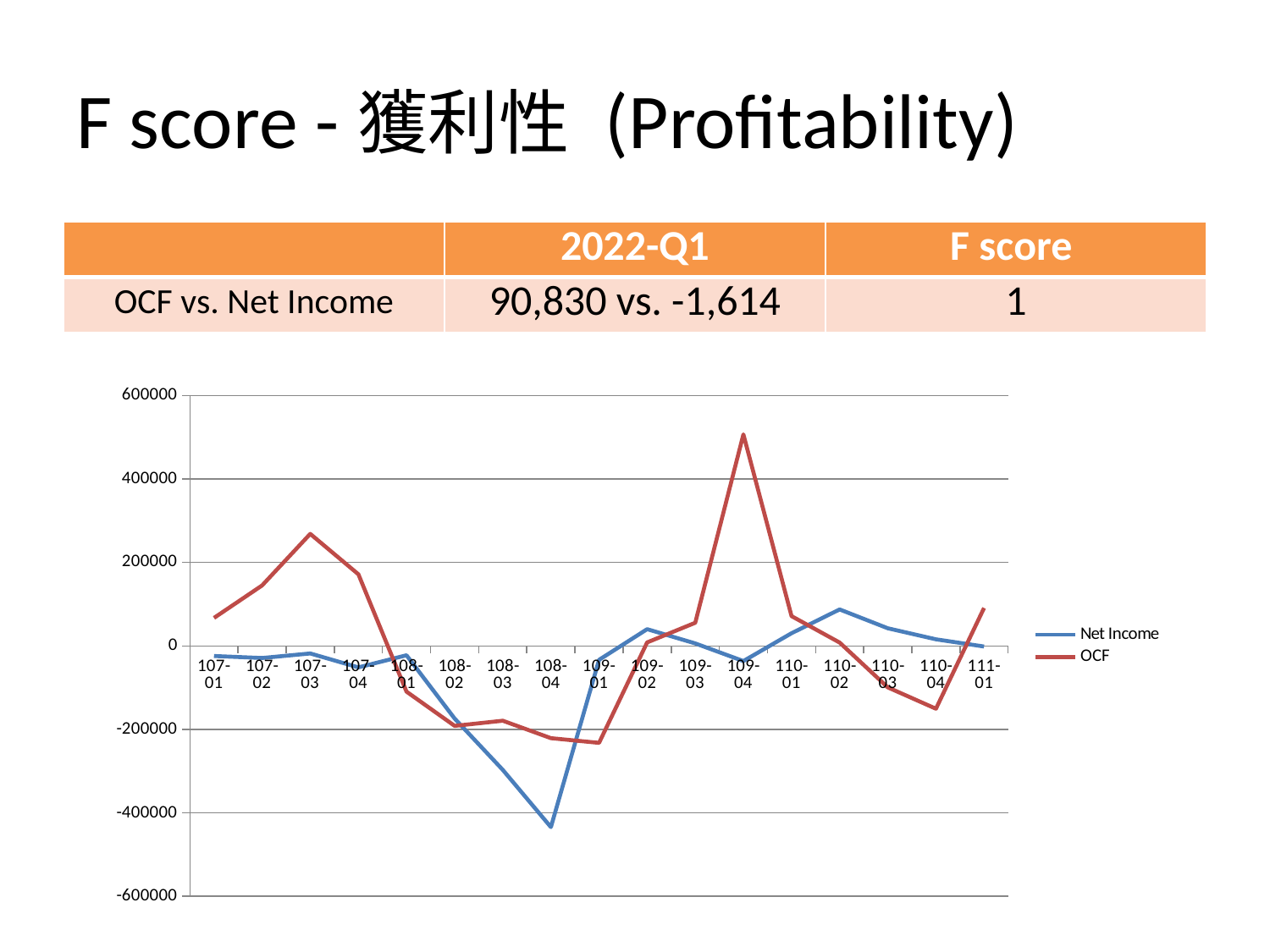

# F score -獲利性 (Profitability)
|  | 2022-Q1 | F score |
| --- | --- | --- |
| OCF vs. Net Income | 90,830 vs. -1,614 | 1 |

### Chart

| Category | Net Income | OCF |
|---|---|---|
| 107-01 | -24305.0 | 66967.0 |
| 107-02 | -29151.0 | 144769.0 |
| 107-03 | -18314.0 | 268293.0 |
| 107-04 | -51600.0 | 171490.0 |
| 108-01 | -22590.0 | -109763.0 |
| 108-02 | -174184.0 | -191697.0 |
| 108-03 | -297200.0 | -179420.0 |
| 108-04 | -434311.0 | -221173.0 |
| 109-01 | -33620.0 | -232465.0 |
| 109-02 | 40002.0 | 8329.0 |
| 109-03 | 5944.0 | 55382.0 |
| 109-04 | -36442.0 | 506537.0 |
| 110-01 | 30290.0 | 71314.0 |
| 110-02 | 87332.0 | 7938.0 |
| 110-03 | 42193.0 | -99548.0 |
| 110-04 | 15788.0 | -150628.0 |
| 111-01 | -1614.0 | 90830.0 |